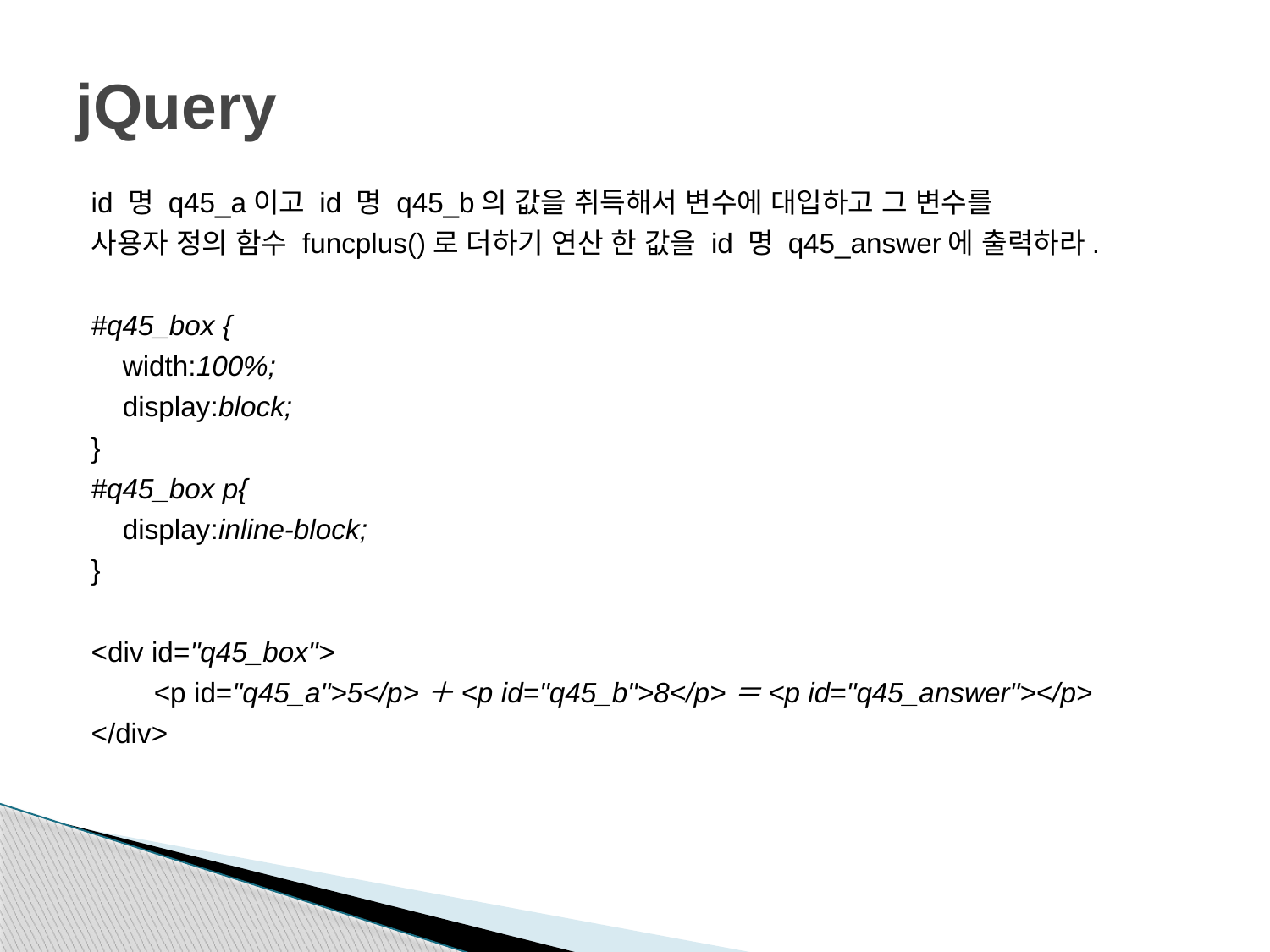

# jQuery
id 명 q45_a이고 id 명 q45_b의 값을 취득해서 변수에 대입하고 그 변수를
사용자 정의 함수 funcplus()로 더하기 연산 한 값을 id 명 q45_answer에 출력하라.

#q45_box {
    width:100%;
    display:block;
}
#q45_box p{
    display:inline-block;
}

<div id="q45_box">
        <p id="q45_a">5</p>＋<p id="q45_b">8</p>＝<p id="q45_answer"></p>
</div>